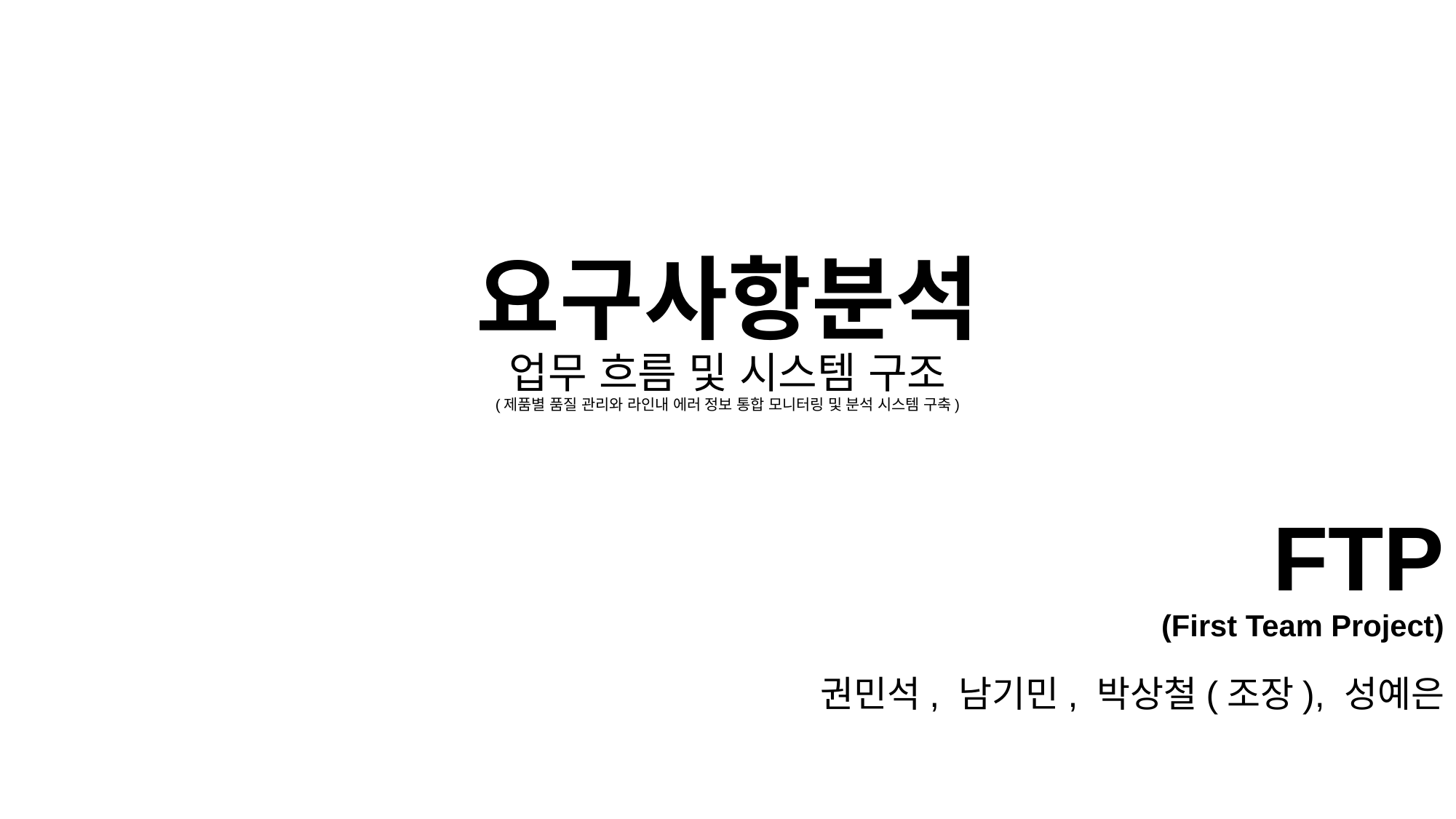

# 요구사항분석 업무 흐름 및 시스템 구조 (제품별 품질 관리와 라인내 에러 정보 통합 모니터링 및 분석 시스템 구축)
FTP
(First Team Project)

권민석, 남기민, 박상철(조장), 성예은